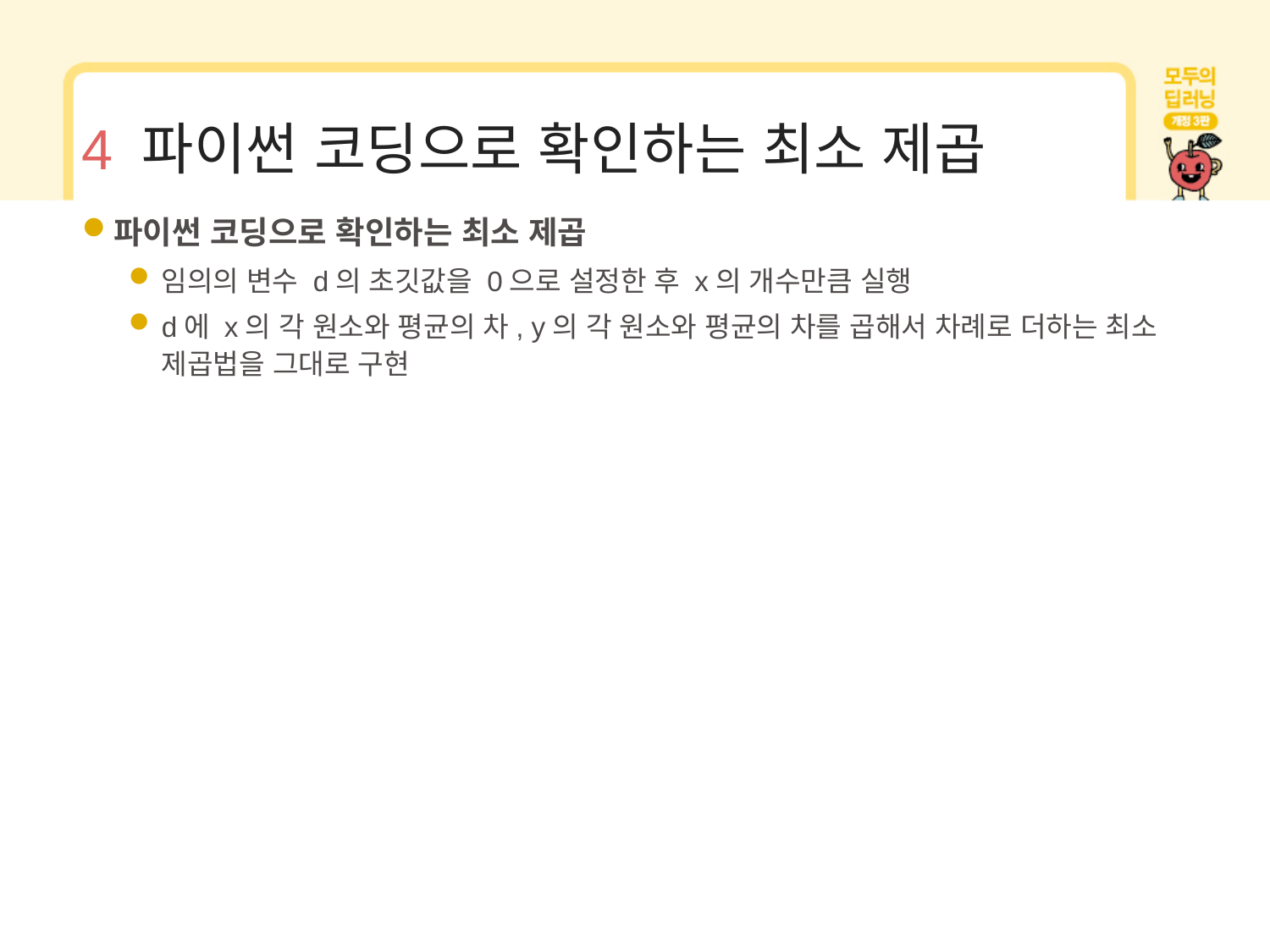

# 4 파이썬 코딩으로 확인하는 최소 제곱
파이썬 코딩으로 확인하는 최소 제곱
임의의 변수 d의 초깃값을 0으로 설정한 후 x의 개수만큼 실행
d에 x의 각 원소와 평균의 차, y의 각 원소와 평균의 차를 곱해서 차례로 더하는 최소 제곱법을 그대로 구현